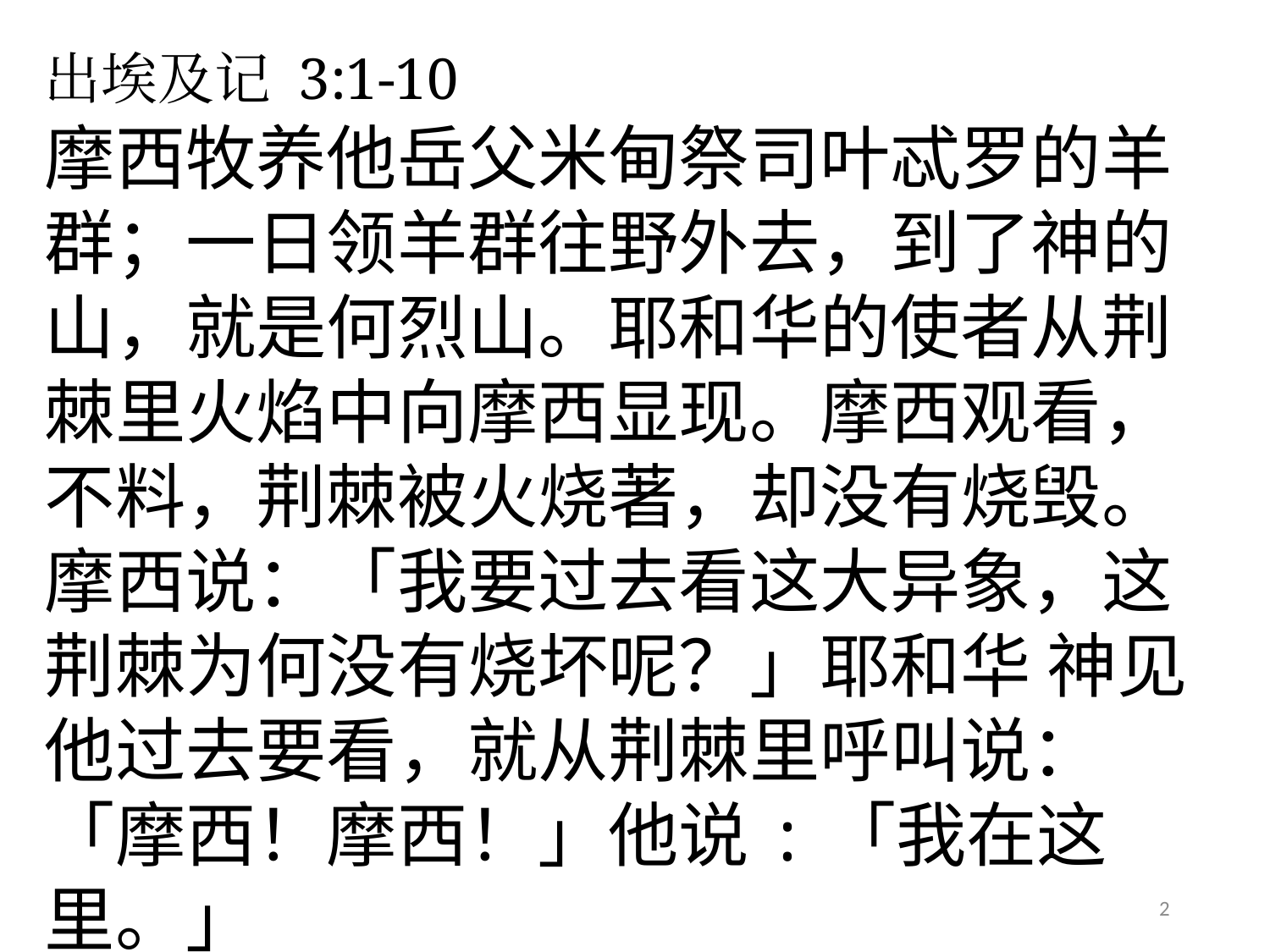

出埃及记 3:1-10
摩西牧养他岳父米甸祭司叶忒罗的羊群；一日领羊群往野外去，到了神的山，就是何烈山。耶和华的使者从荆棘里火焰中向摩西显现。摩西观看，不料，荆棘被火烧著，却没有烧毁。摩西说：「我要过去看这大异象，这荆棘为何没有烧坏呢？」耶和华 神见他过去要看，就从荆棘里呼叫说：「摩西！摩西！」他说:「我在这里。」
2